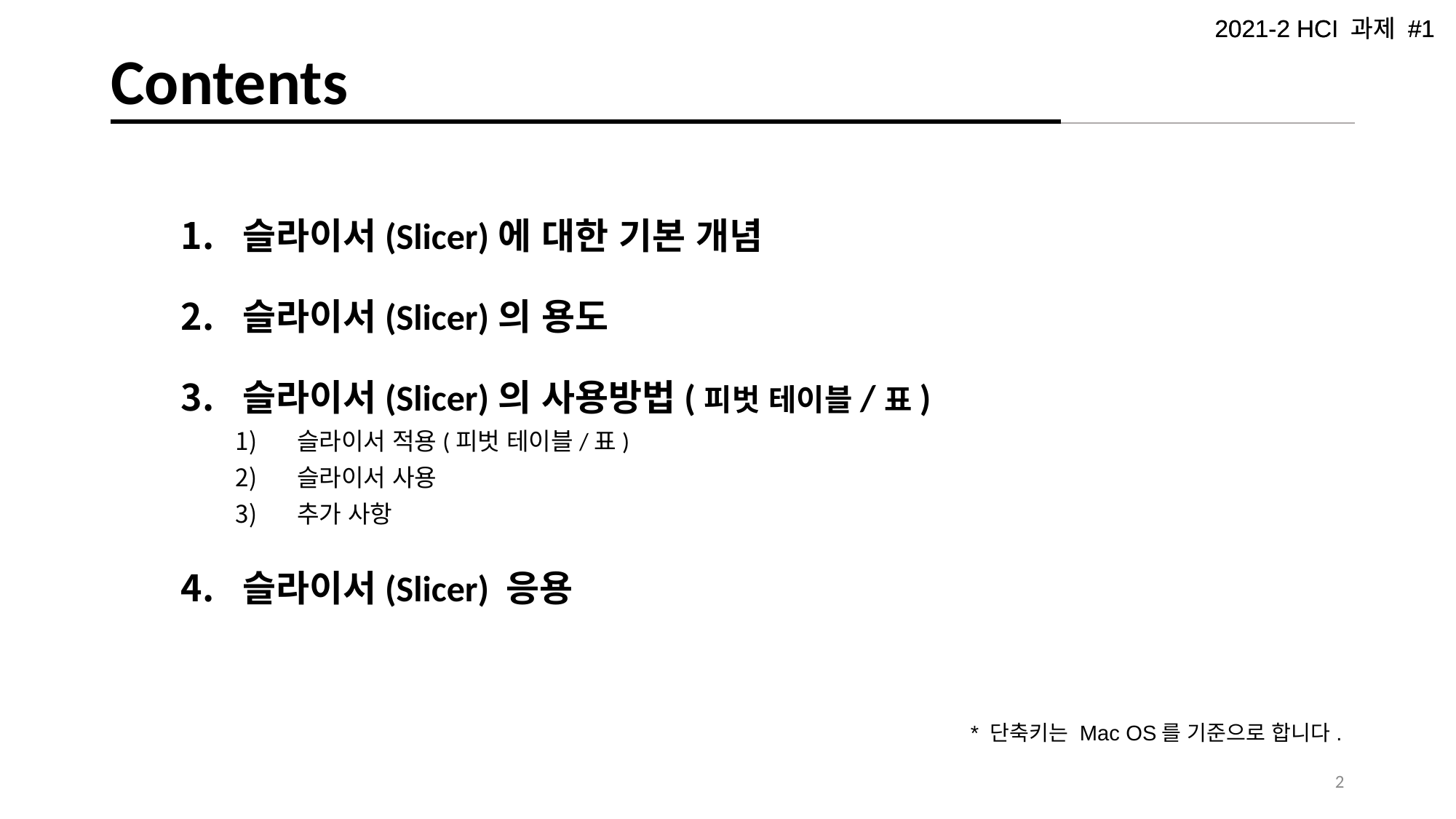

# Contents
슬라이서(Slicer)에 대한 기본 개념
슬라이서(Slicer)의 용도
슬라이서(Slicer)의 사용방법(피벗 테이블/표)
슬라이서 적용(피벗 테이블/표)
슬라이서 사용
추가 사항
슬라이서(Slicer) 응용

* 단축키는 Mac OS를 기준으로 합니다.
2